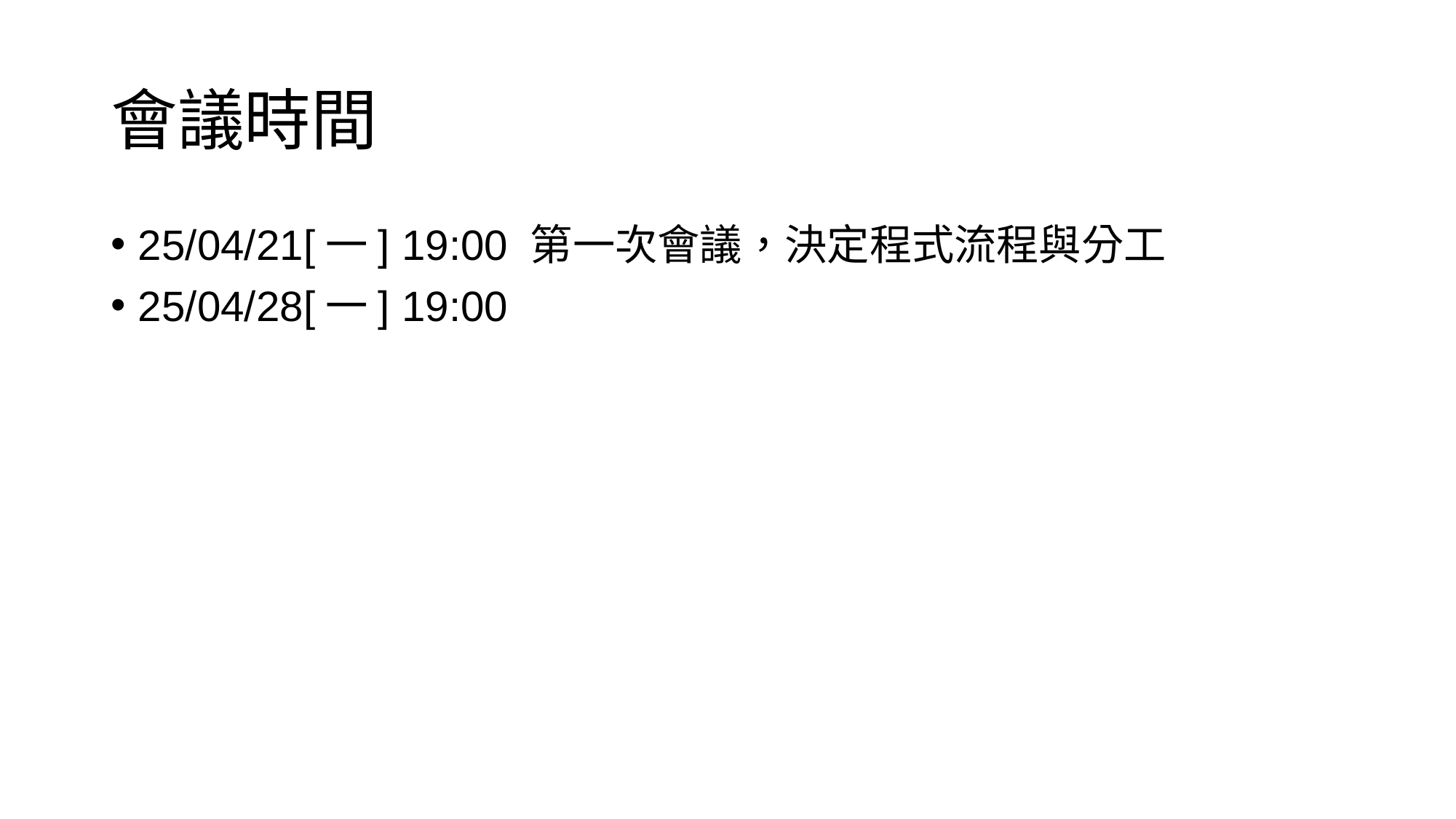

# 會議時間
25/04/21[一] 19:00 第一次會議，決定程式流程與分工
25/04/28[一] 19:00